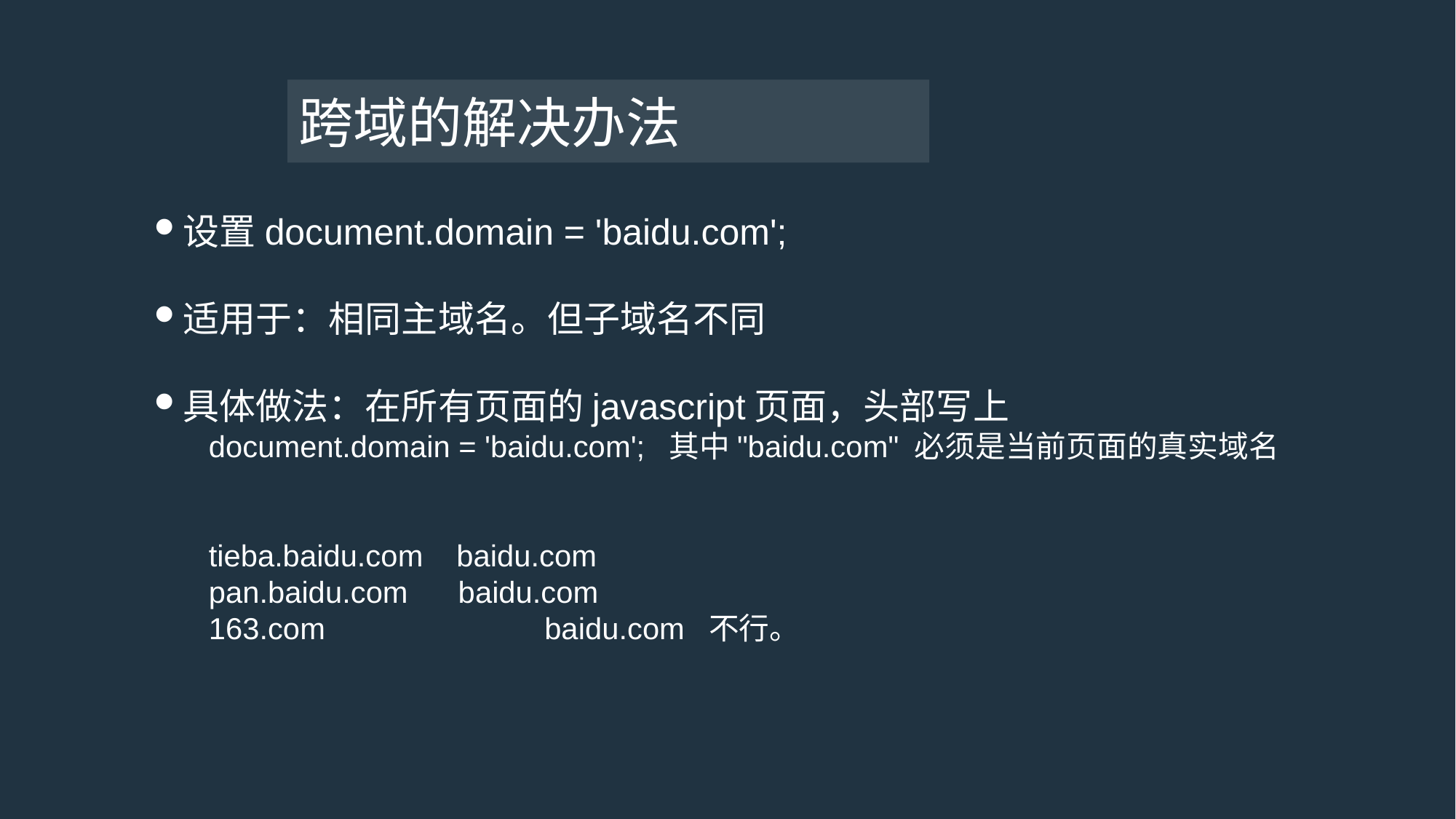

# 跨域的解决办法
设置document.domain = 'baidu.com';

适用于：相同主域名。但子域名不同

具体做法：在所有页面的javascript页面，头部写上
document.domain = 'baidu.com';  其中"baidu.com" 必须是当前页面的真实域名

tieba.baidu.com    baidu.com
pan.baidu.com      baidu.com
163.com 		 baidu.com  不行。